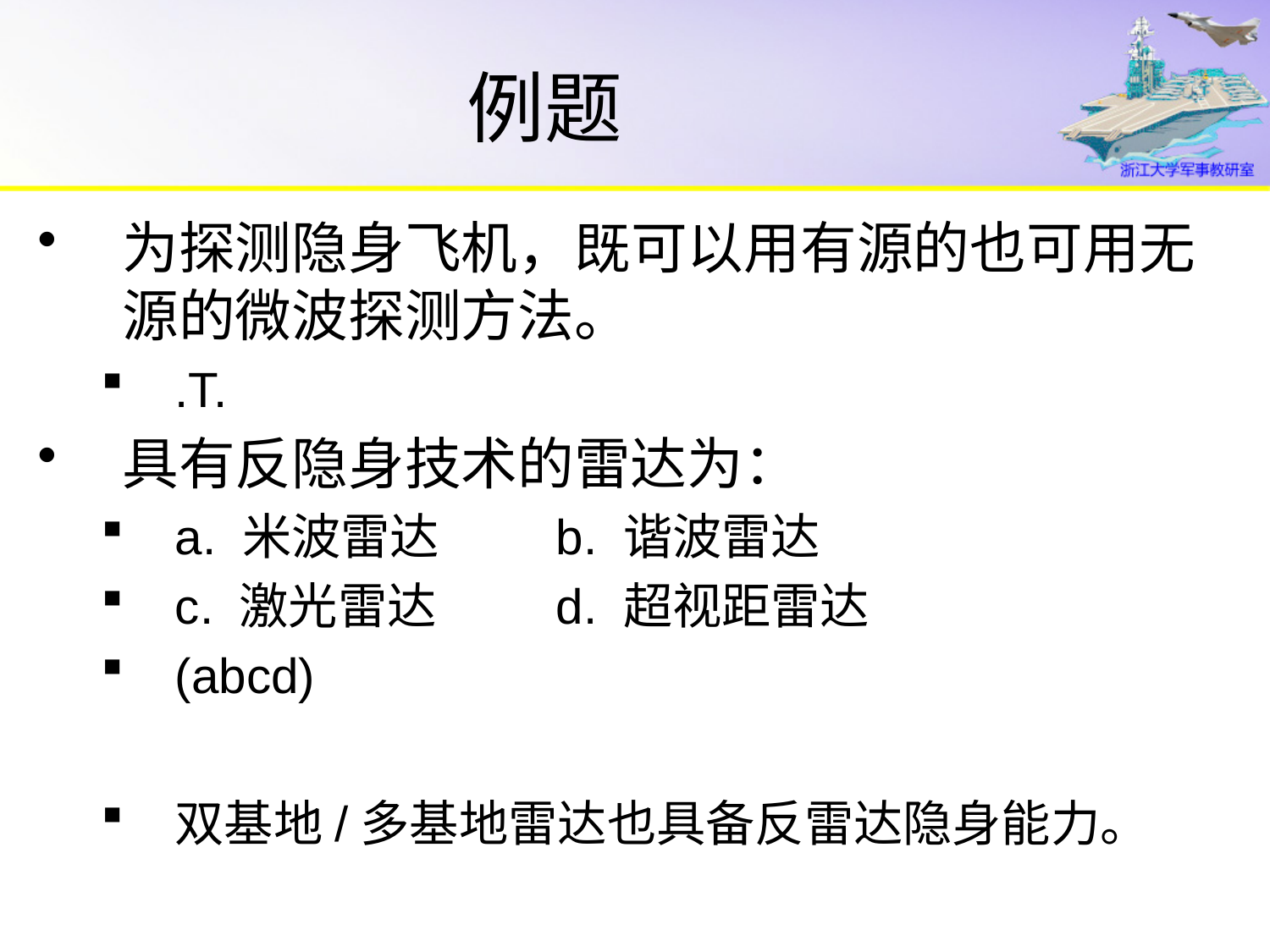

# 例题
为探测隐身飞机，既可以用有源的也可用无源的微波探测方法。
.T.
具有反隐身技术的雷达为：
a. 米波雷达	b. 谐波雷达
c. 激光雷达	d. 超视距雷达
(abcd)

双基地/多基地雷达也具备反雷达隐身能力。